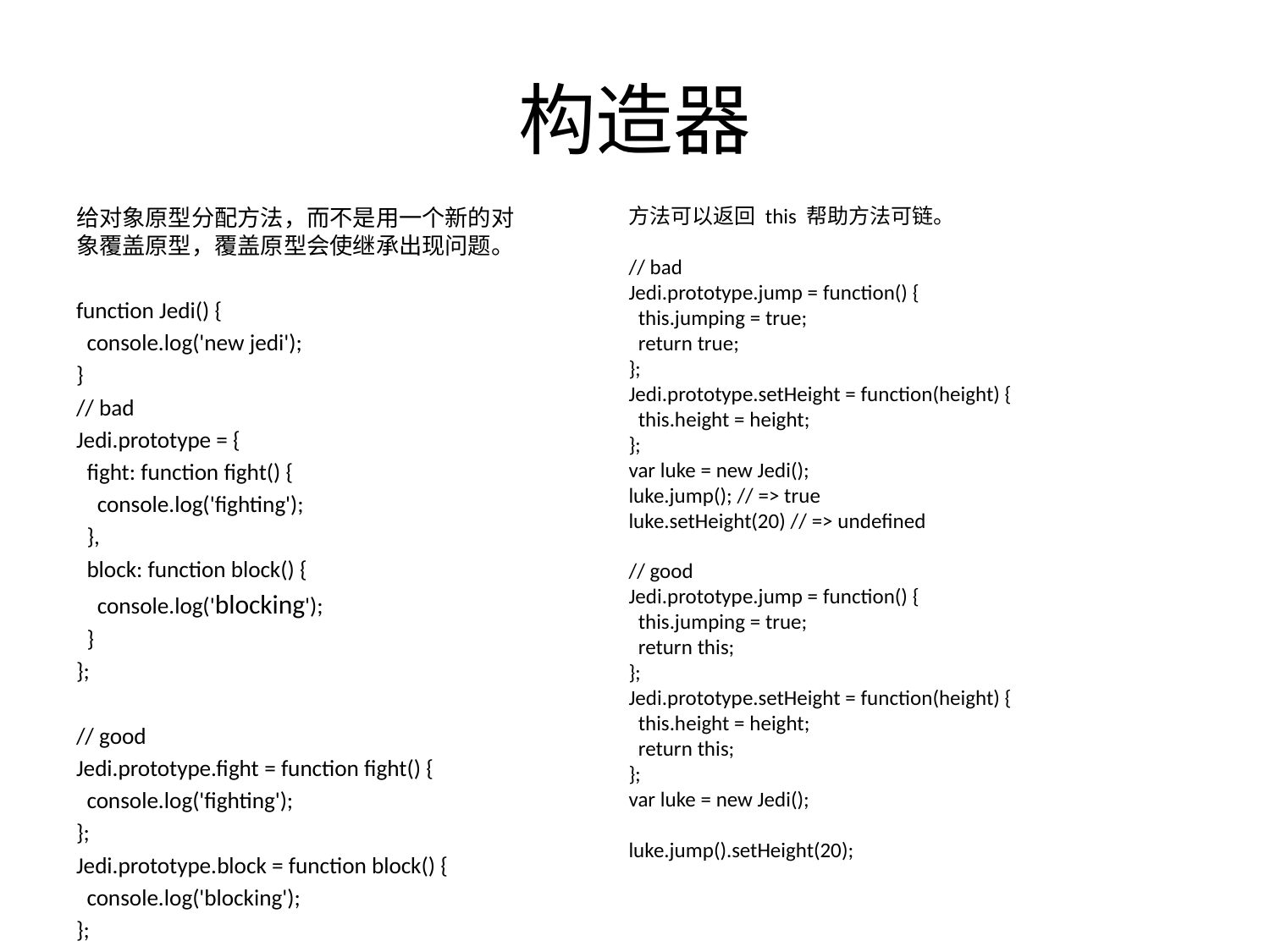

# 构造器
给对象原型分配方法，而不是用一个新的对象覆盖原型，覆盖原型会使继承出现问题。

function Jedi() {
  console.log('new jedi');
}
// bad
Jedi.prototype = {
  fight: function fight() {
    console.log('fighting');
  },
  block: function block() {
    console.log('blocking');
  }
};

// good
Jedi.prototype.fight = function fight() {
  console.log('fighting');
};
Jedi.prototype.block = function block() {
  console.log('blocking');
};
方法可以返回 this 帮助方法可链。

// bad
Jedi.prototype.jump = function() {
  this.jumping = true;
  return true;
};
Jedi.prototype.setHeight = function(height) {
  this.height = height;
};
var luke = new Jedi();
luke.jump(); // => true
luke.setHeight(20) // => undefined

// good
Jedi.prototype.jump = function() {
  this.jumping = true;
  return this;
};
Jedi.prototype.setHeight = function(height) {
  this.height = height;
  return this;
};
var luke = new Jedi();

luke.jump().setHeight(20);